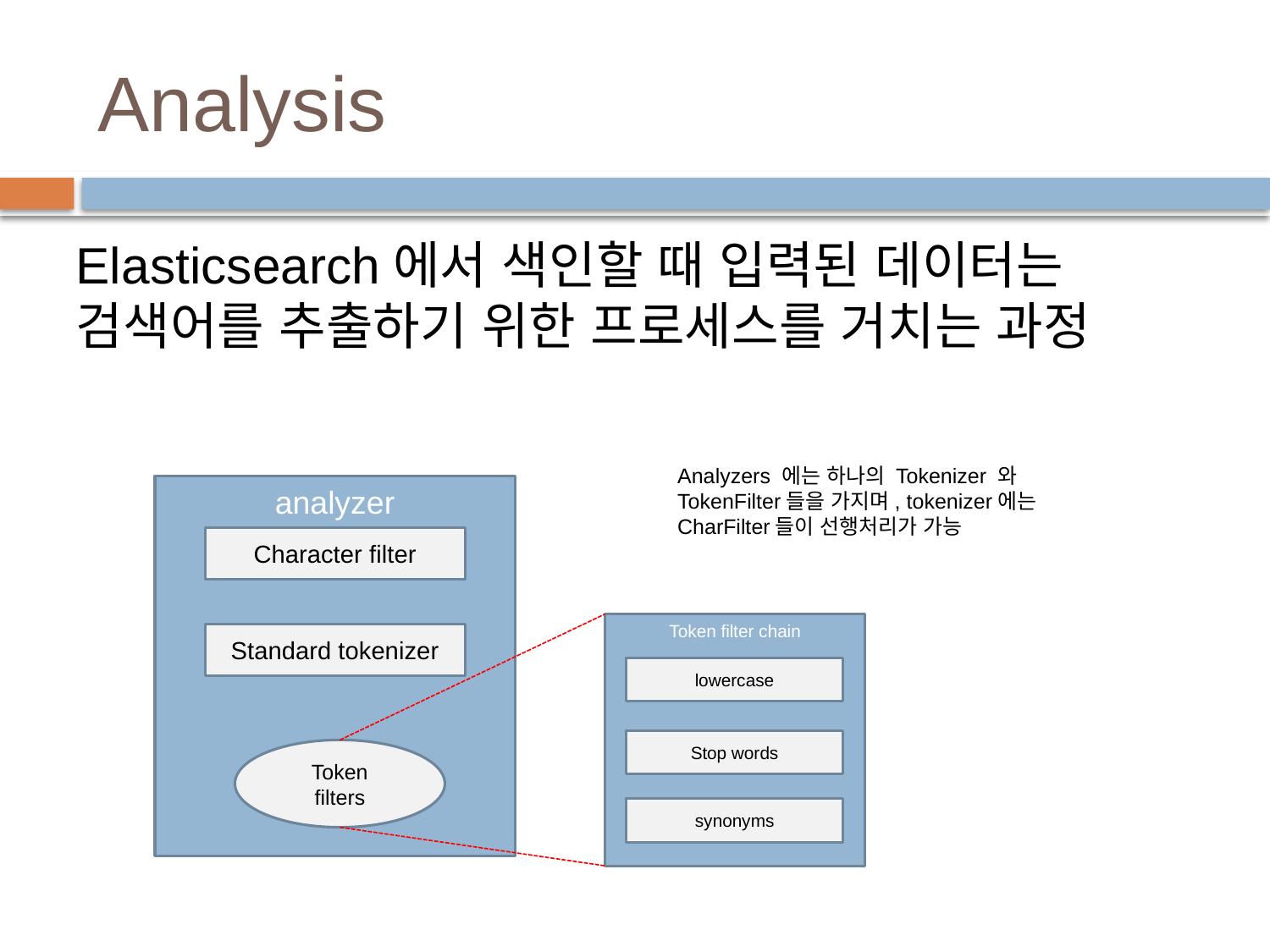

# Analysis
Elasticsearch에서 색인할 때 입력된 데이터는 검색어를 추출하기 위한 프로세스를 거치는 과정
Analyzers 에는 하나의 Tokenizer 와   TokenFilter들을 가지며, tokenizer에는 CharFilter들이 선행처리가 가능
analyzer
Character filter
Standard tokenizer
Token
filters
Token filter chain
lowercase
Stop words
synonyms